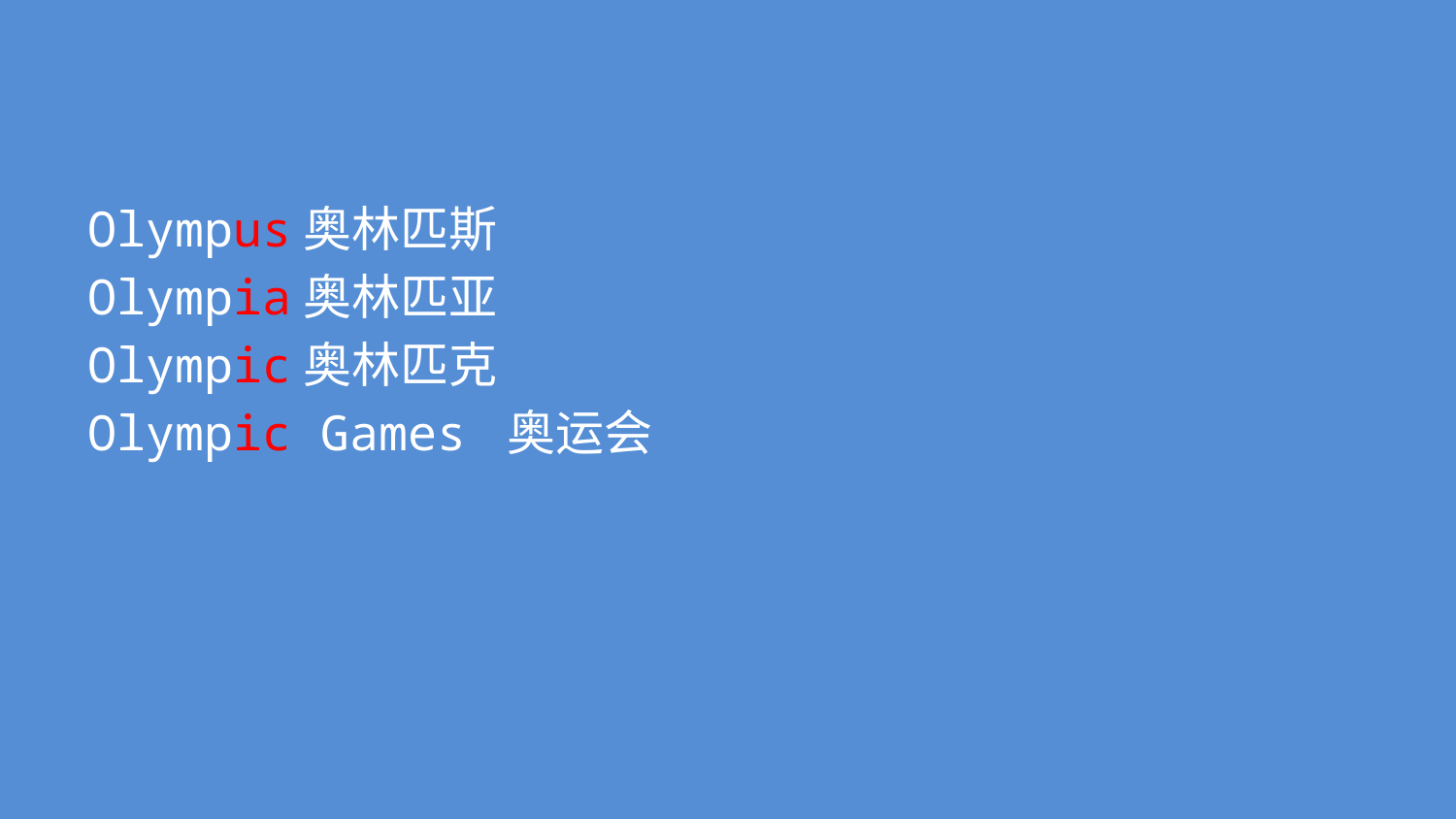

#
Olympus奥林匹斯
Olympia奥林匹亚
Olympic奥林匹克
Olympic Games 奥运会